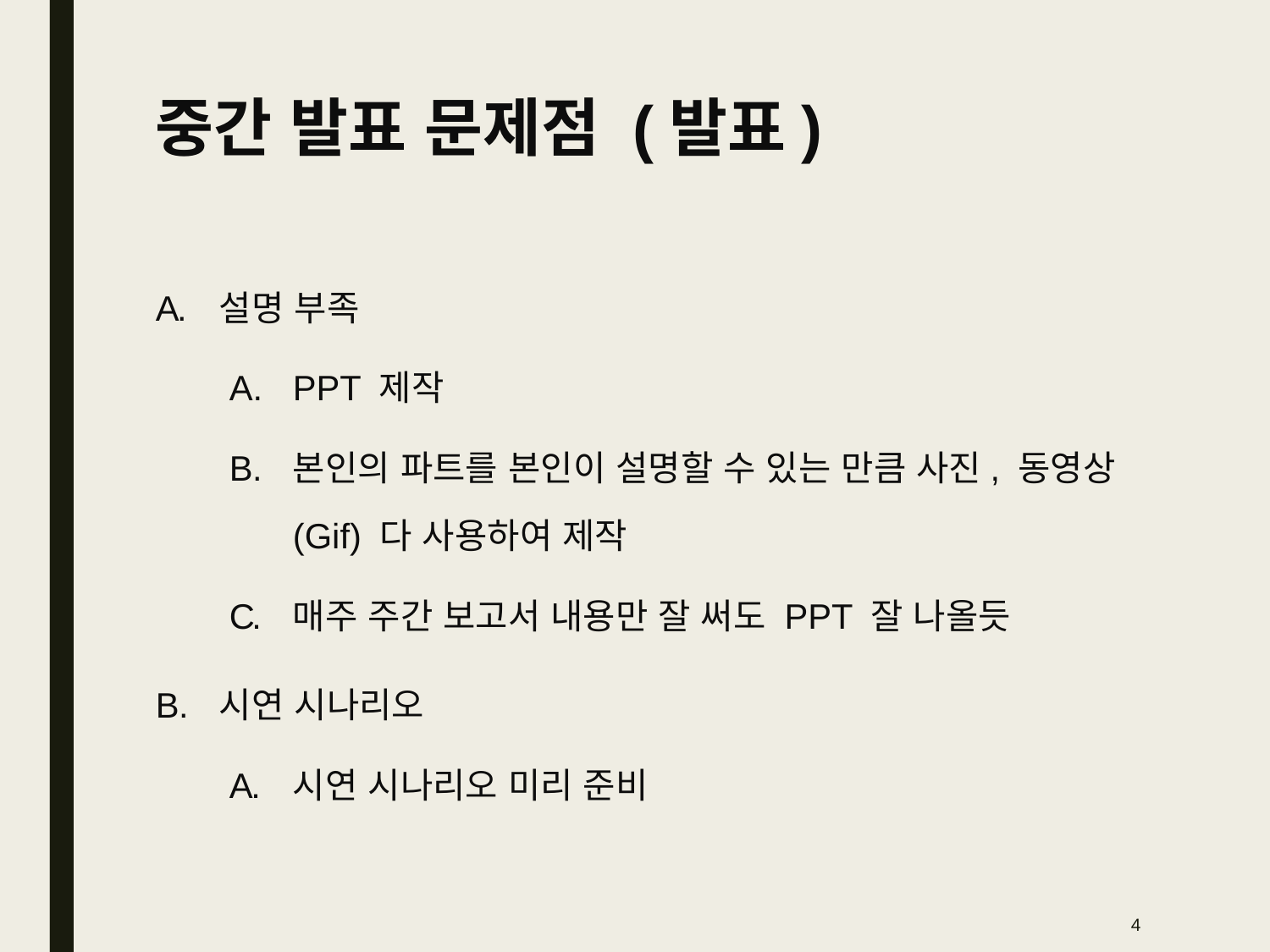

# 중간 발표 문제점 (발표)
설명 부족
PPT 제작
본인의 파트를 본인이 설명할 수 있는 만큼 사진, 동영상(Gif) 다 사용하여 제작
매주 주간 보고서 내용만 잘 써도 PPT 잘 나올듯
시연 시나리오
시연 시나리오 미리 준비
4